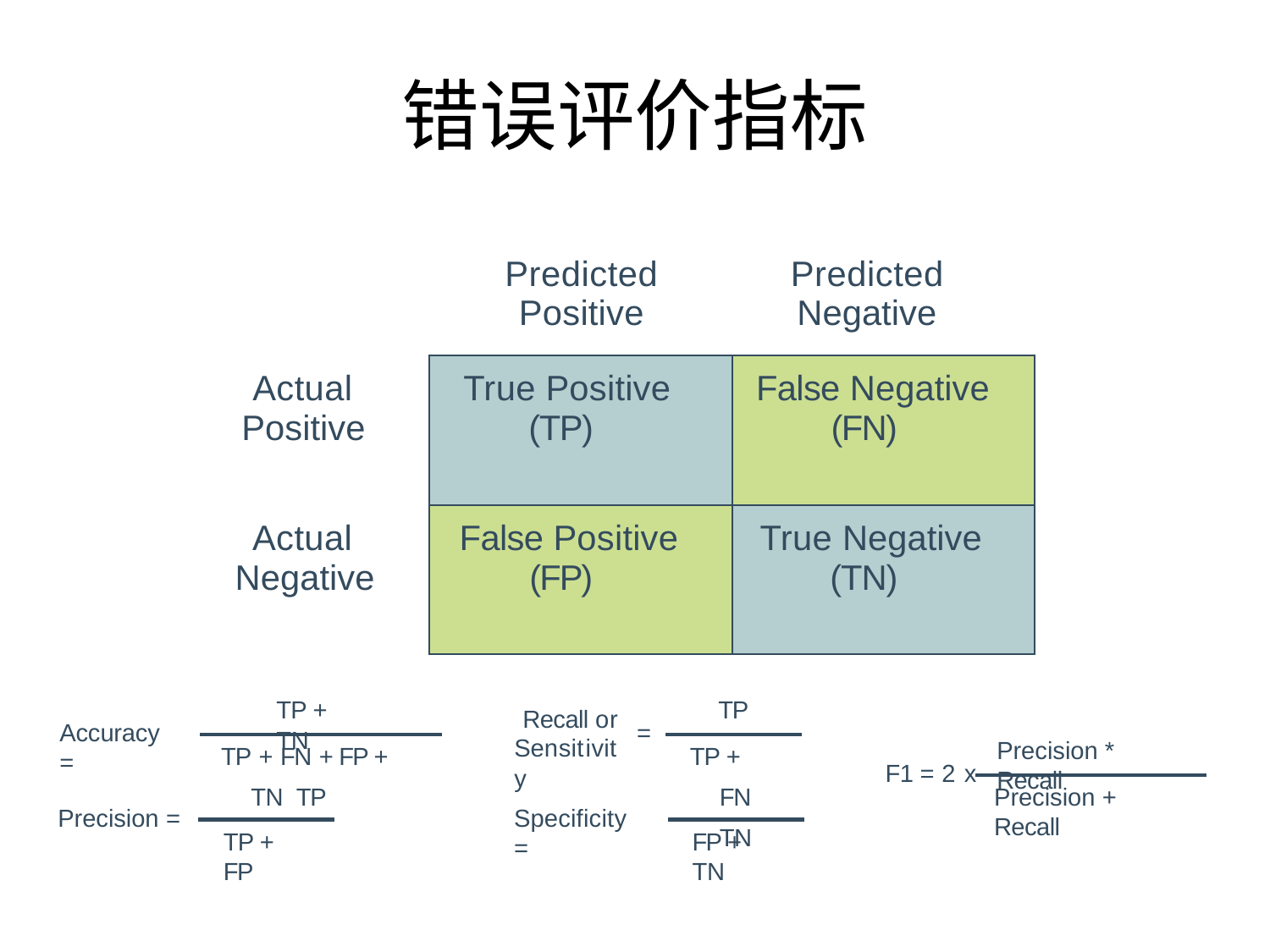

# 错误评价指标
|  | Predicted Positive | Predicted Negative |
| --- | --- | --- |
| Actual Positive | True Positive (TP) | False Negative (FN) |
| Actual Negative | False Positive (FP) | True Negative (TN) |
TP + TN
TP
Recall or  Sensitivity
Accuracy =
=
TP + FN + FP + TN  TP
TP + FN  TN
Precision * Recall

F1 = 2 x

Precision + Recall
Precision =
Specificity =

TP + FP
FP + TN